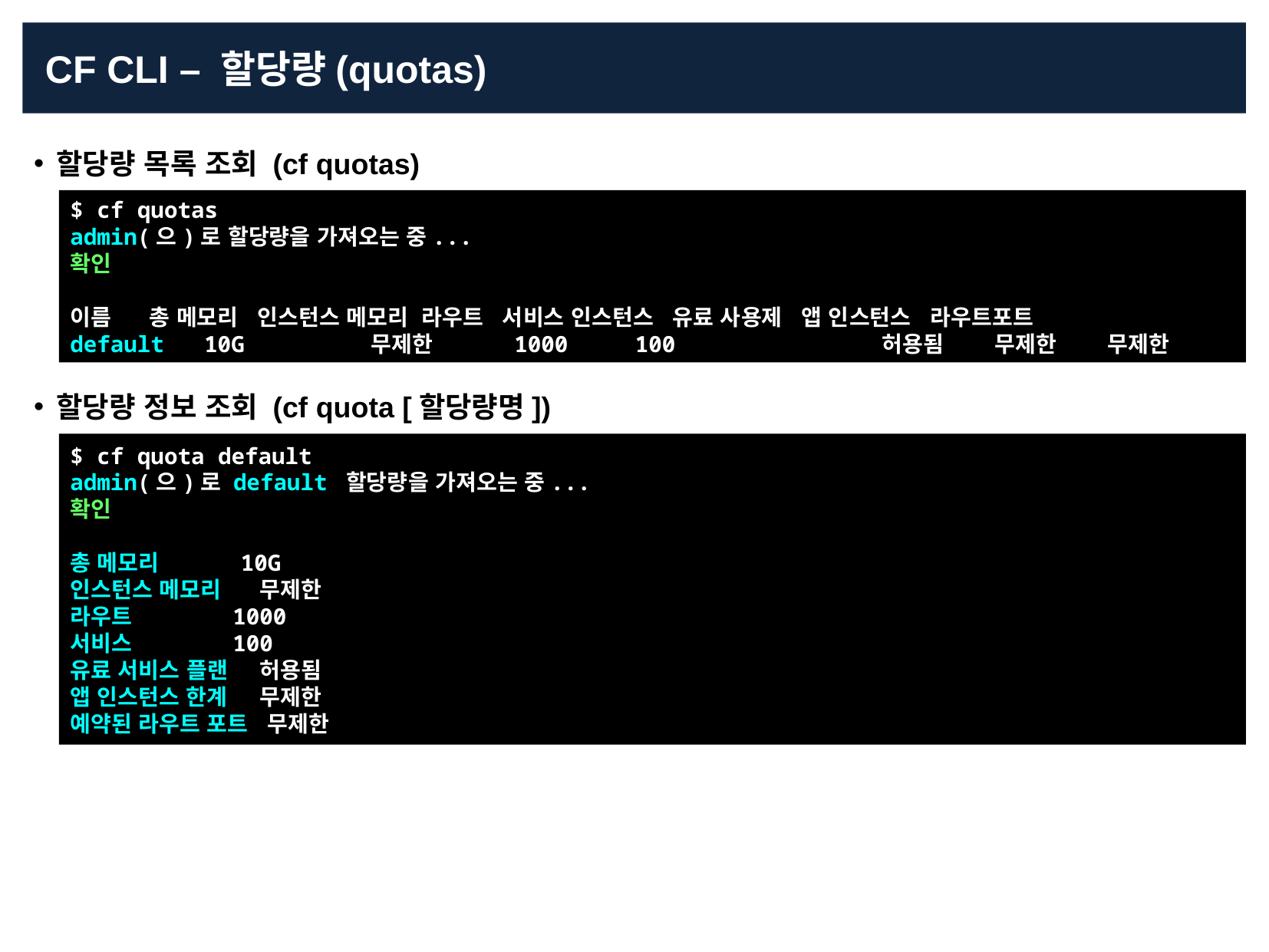

CF CLI – 할당량(quotas)
할당량 목록 조회 (cf quotas)
$ cf quotas
admin(으)로 할당량을 가져오는 중...
확인

이름      총 메모리   인스턴스 메모리  라우트   서비스 인스턴스   유료 사용제   앱 인스턴스   라우트포트
default   10G         무제한            1000     100               허용됨        무제한        무제한
할당량 정보 조회 (cf quota [할당량명])
$ cf quota default
admin(으)로 default 할당량을 가져오는 중...
확인

총 메모리            10G
인스턴스 메모리      무제한
라우트               1000
서비스               100
유료 서비스 플랜     허용됨
앱 인스턴스 한계     무제한
예약된 라우트 포트   무제한